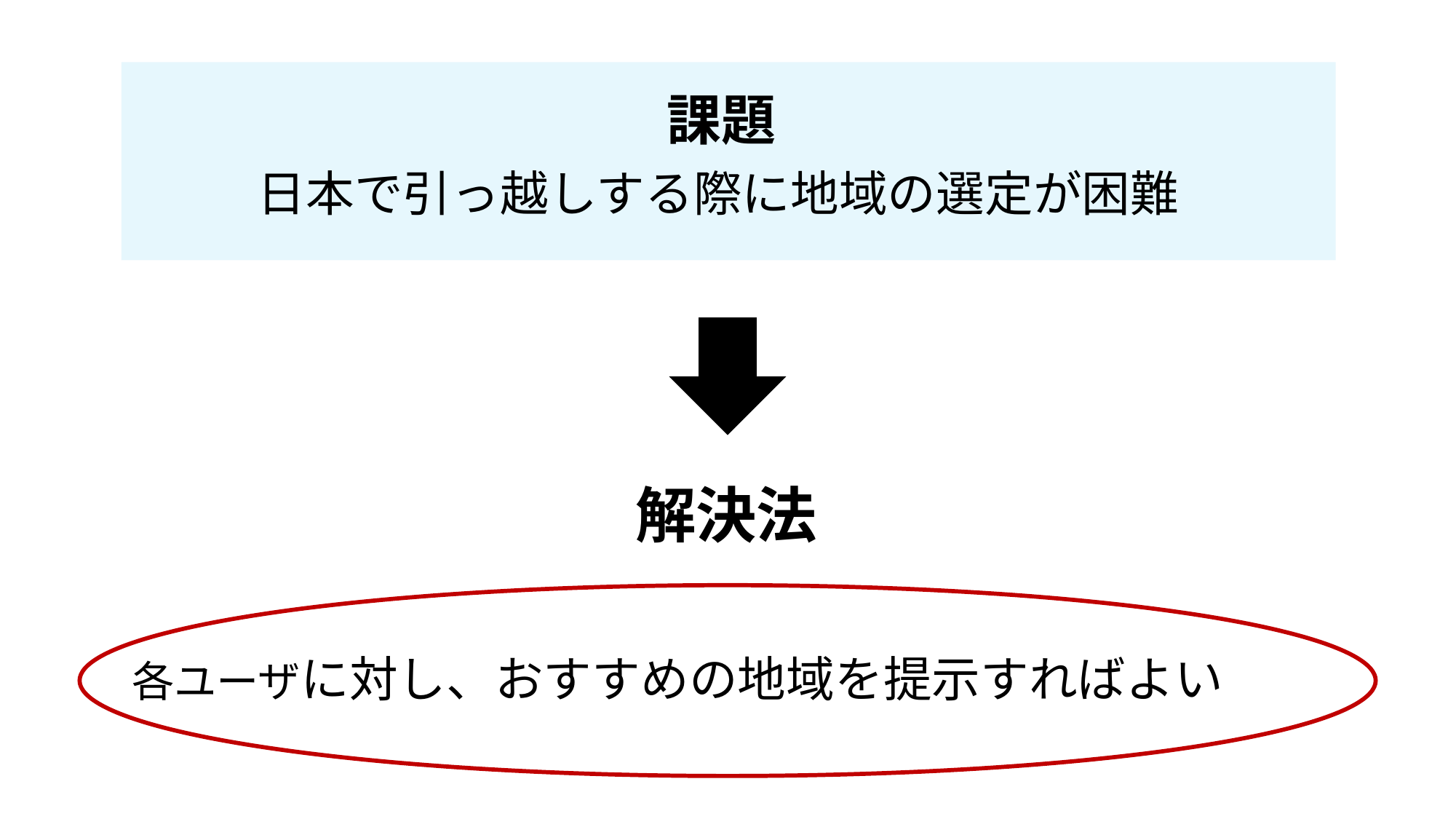

# 日本で引っ越しする際に地域の選定が困難

課題

解決法

各ユーザに対し、おすすめの地域を提示すればよい